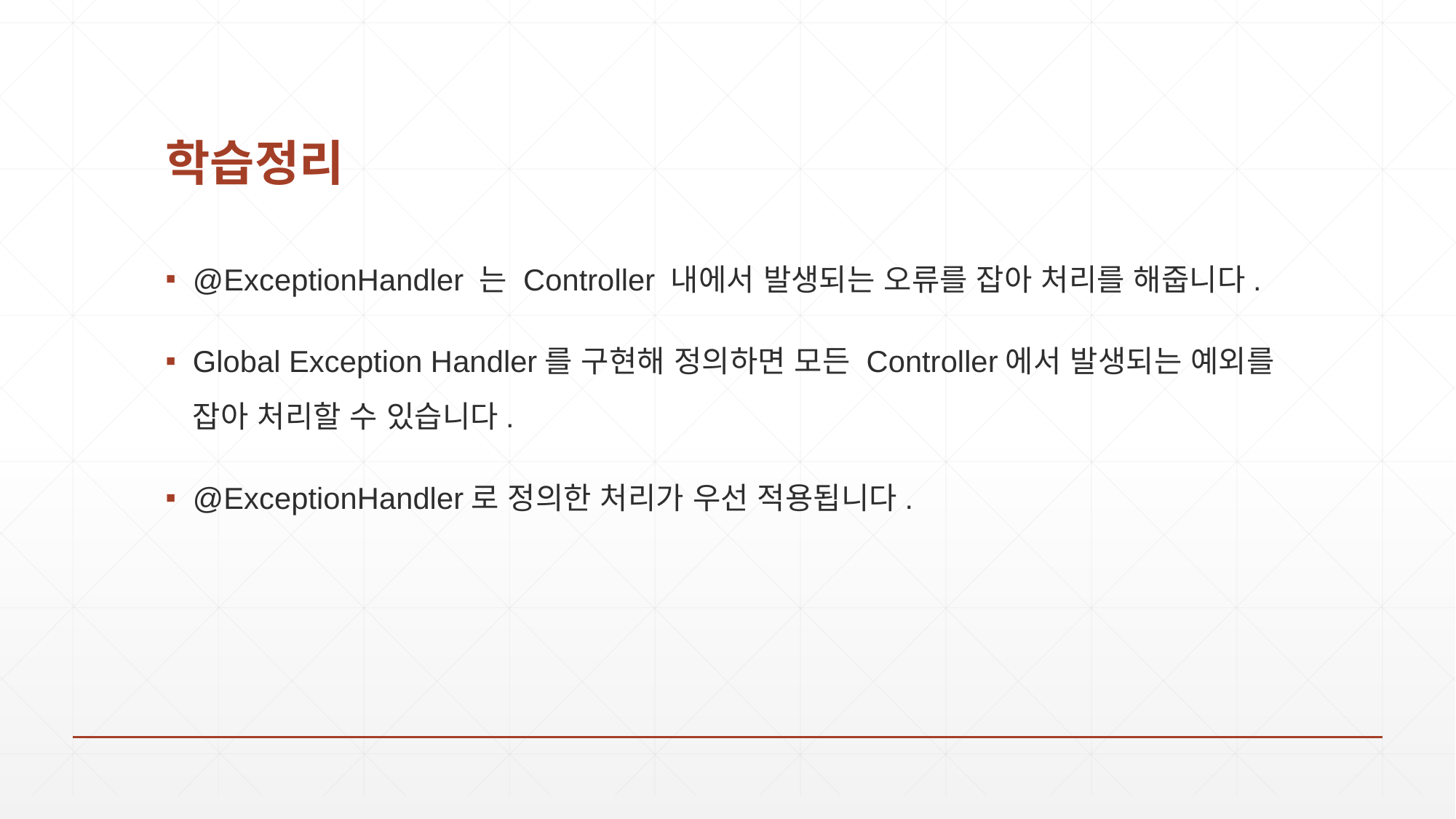

# 학습정리
@ExceptionHandler 는 Controller 내에서 발생되는 오류를 잡아 처리를 해줍니다.
Global Exception Handler를 구현해 정의하면 모든 Controller에서 발생되는 예외를 잡아 처리할 수 있습니다.
@ExceptionHandler로 정의한 처리가 우선 적용됩니다.